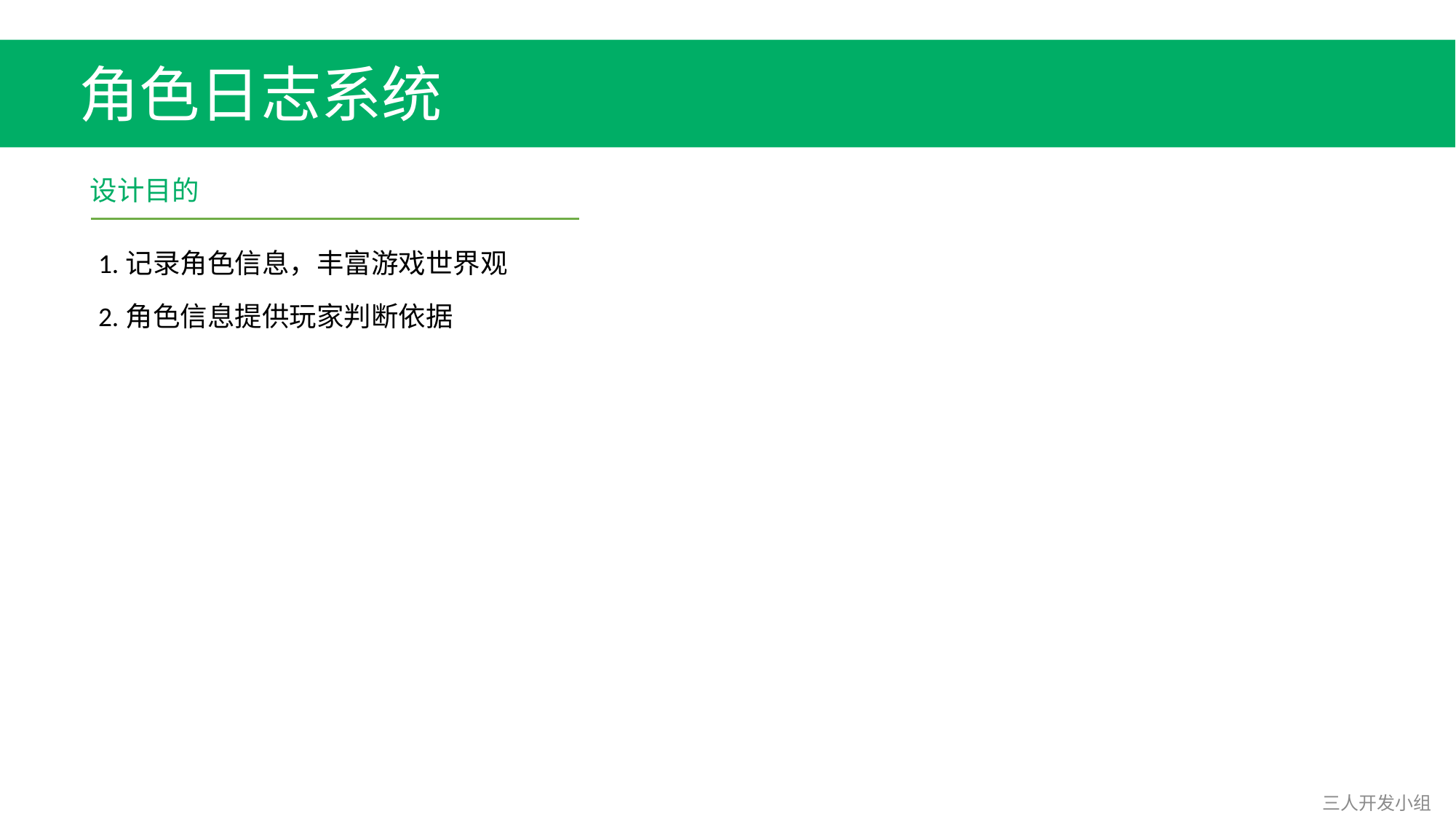

角色日志系统
设计目的
1.记录角色信息，丰富游戏世界观
2.角色信息提供玩家判断依据
三人开发小组